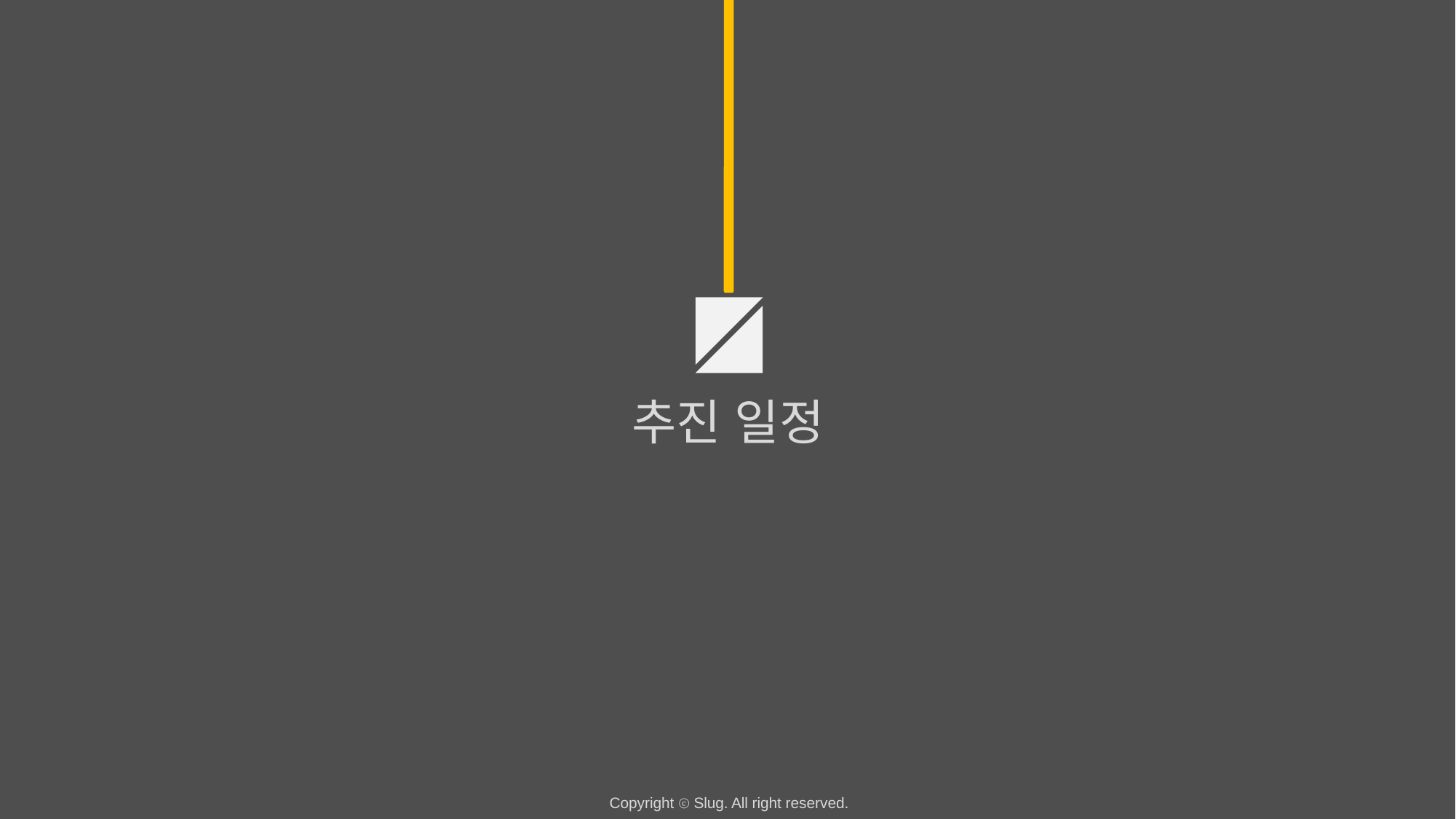

추진 일정
Copyright ⓒ Slug. All right reserved.